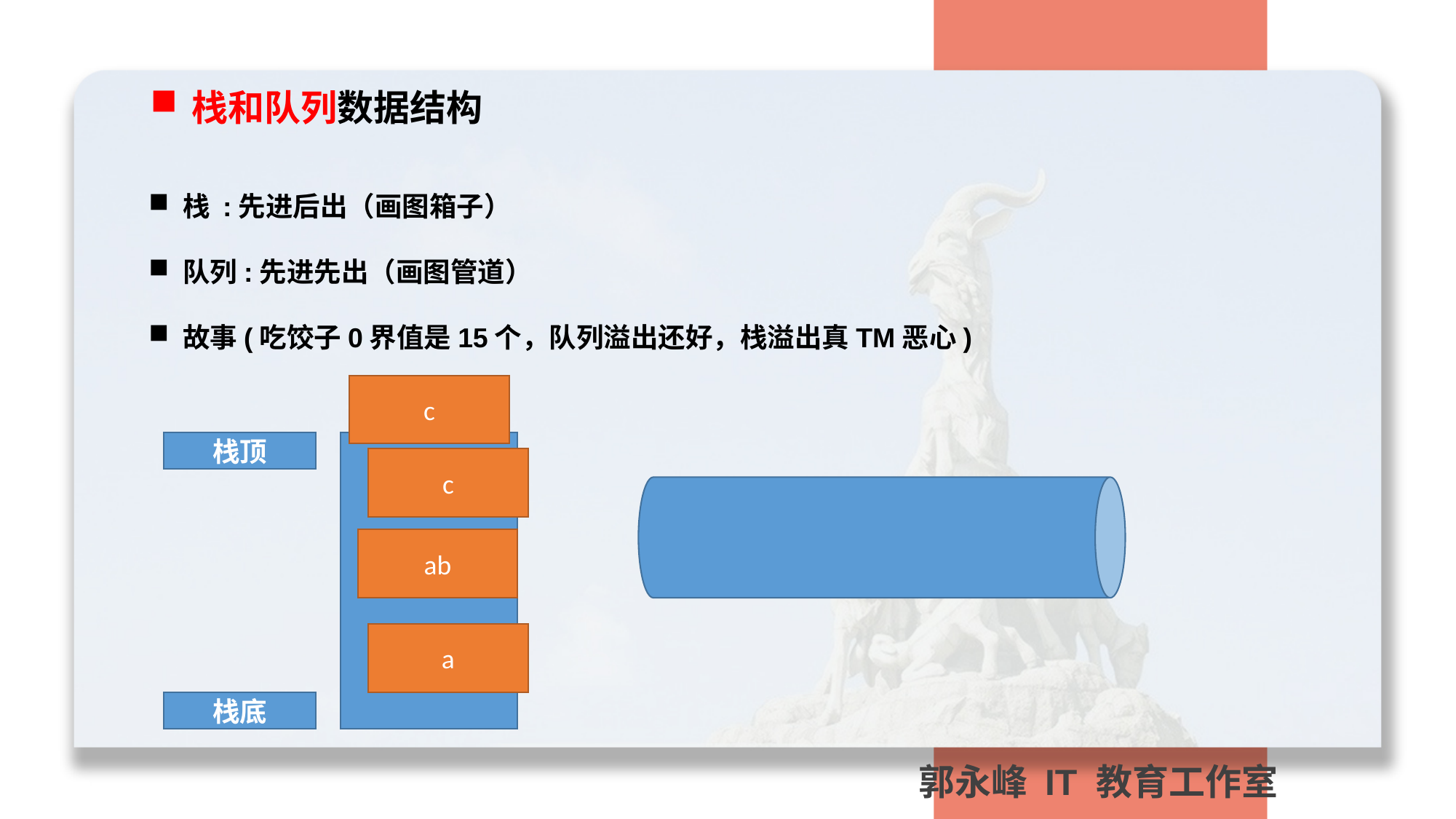

栈和队列数据结构
栈 :先进后出（画图箱子）

队列:先进先出（画图管道）

故事(吃饺子0界值是15个，队列溢出还好，栈溢出真TM恶心)

c
栈顶
栈
c
ab
a
栈底